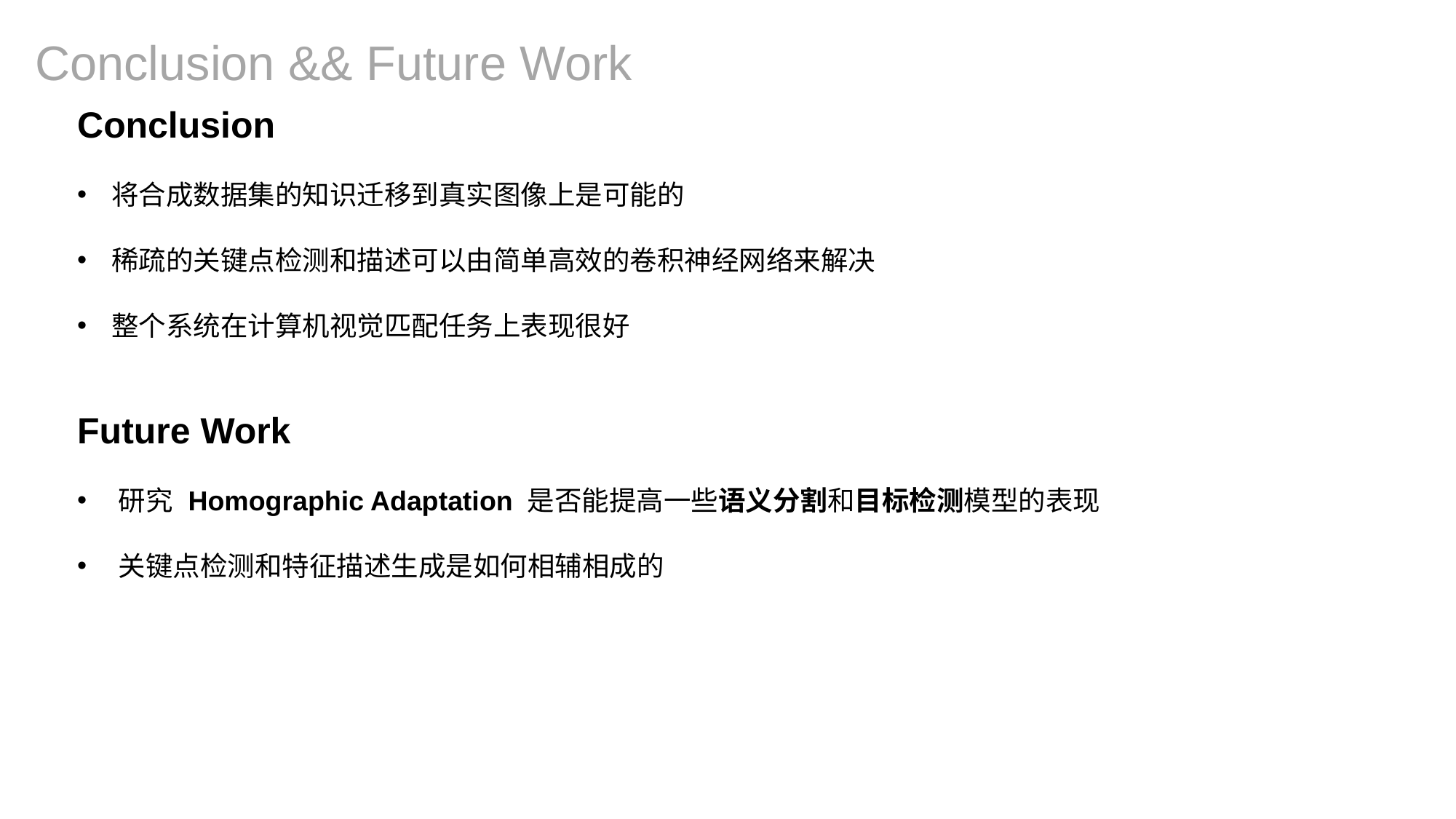

Conclusion && Future Work

Conclusion

将合成数据集的知识迁移到真实图像上是可能的

稀疏的关键点检测和描述可以由简单高效的卷积神经网络来解决

整个系统在计算机视觉匹配任务上表现很好

Future Work

研究 Homographic Adaptation 是否能提高一些语义分割和目标检测模型的表现

关键点检测和特征描述生成是如何相辅相成的